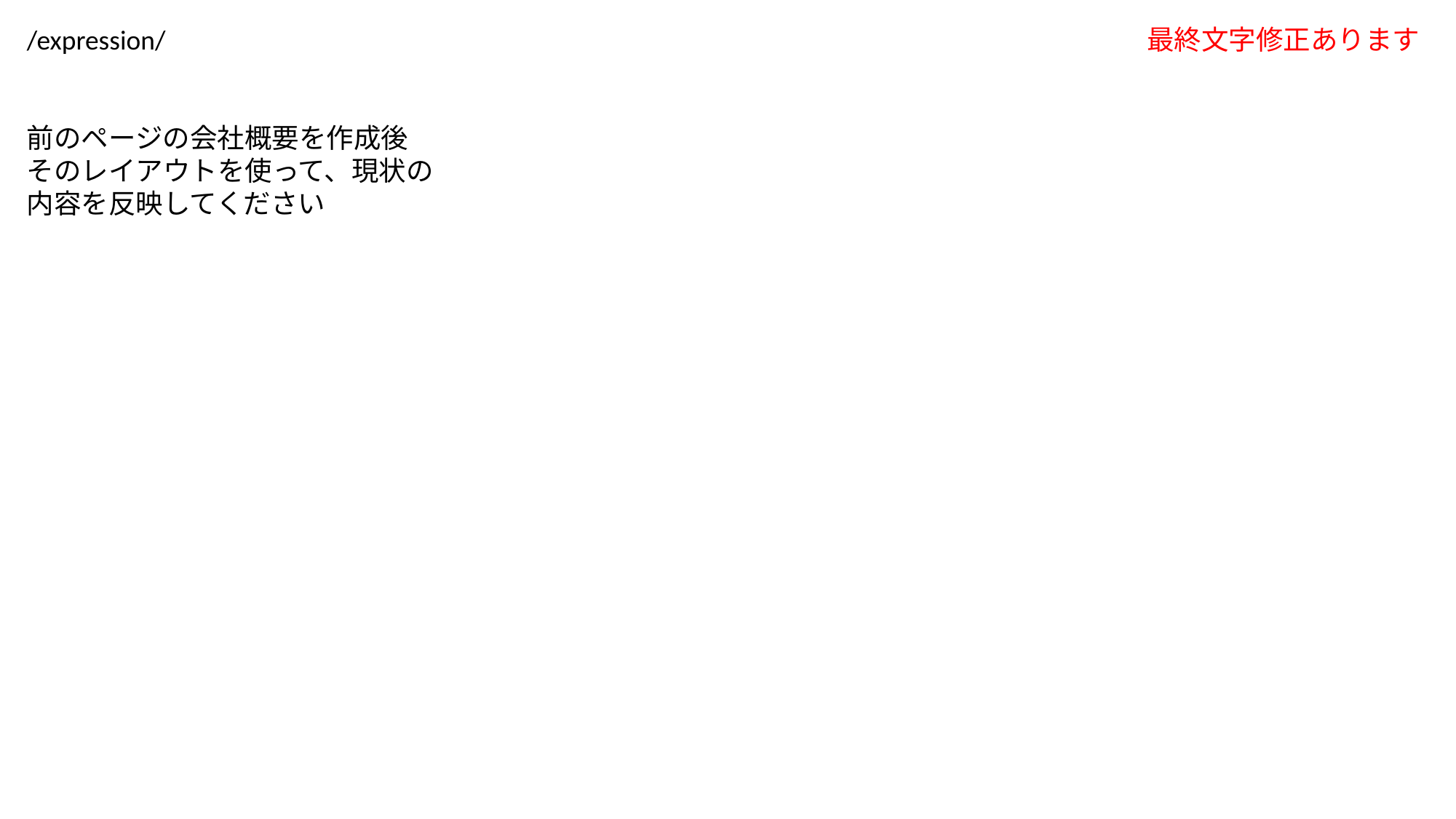

/expression/

前のページの会社概要を作成後
そのレイアウトを使って、現状の
内容を反映してください
最終文字修正あります